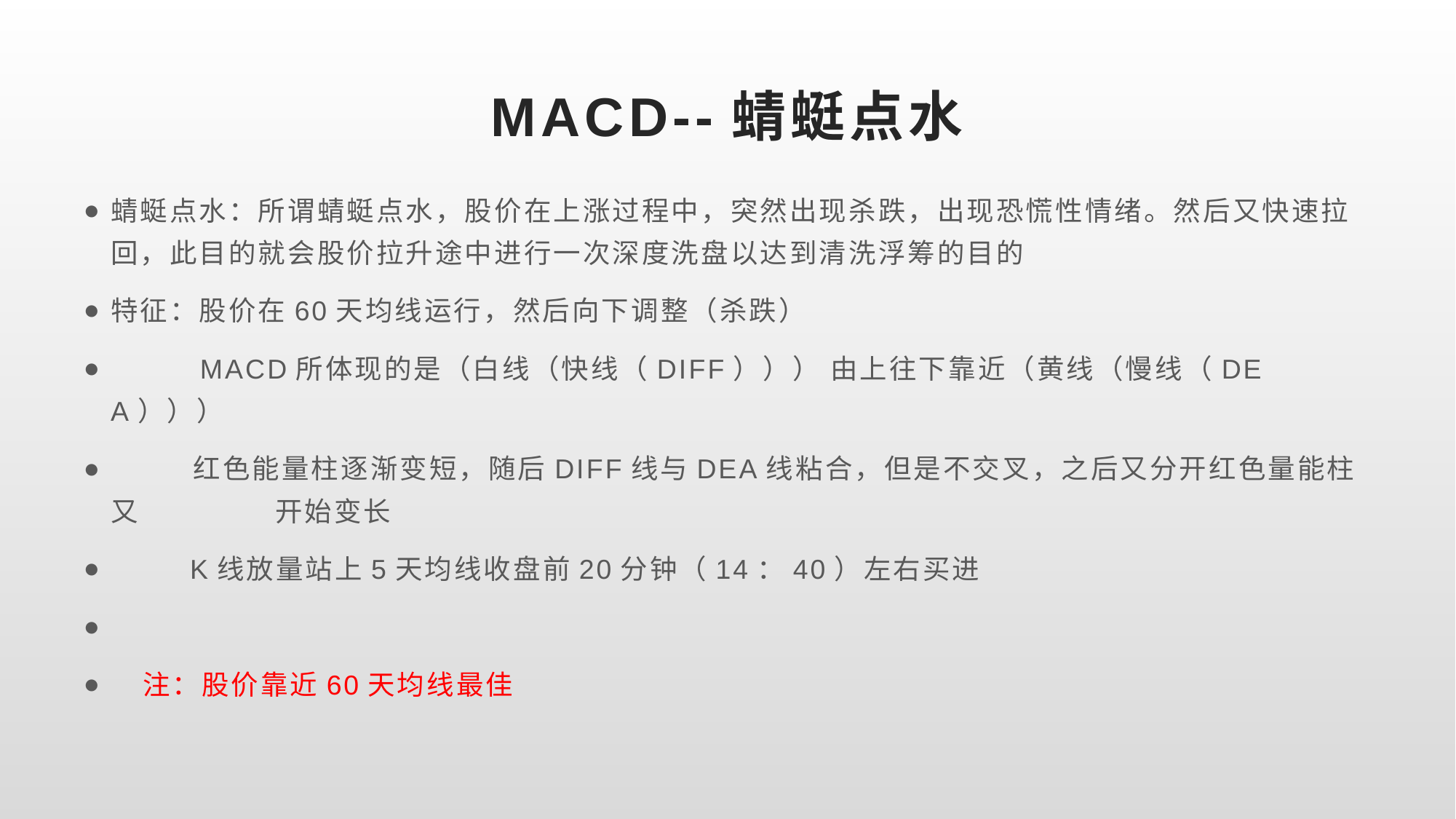

# MACD--蜻蜓点水
蜻蜓点水：所谓蜻蜓点水，股价在上涨过程中，突然出现杀跌，出现恐慌性情绪。然后又快速拉回，此目的就会股价拉升途中进行一次深度洗盘以达到清洗浮筹的目的
特征：股价在60天均线运行，然后向下调整（杀跌）
         MACD所体现的是（白线（快线（DIFF））） 由上往下靠近（黄线（慢线（DEA）））
         红色能量柱逐渐变短，随后DIFF线与DEA线粘合，但是不交叉，之后又分开红色量能柱又                开始变长
        K线放量站上5天均线收盘前20分钟（14：40）左右买进

   注：股价靠近60天均线最佳